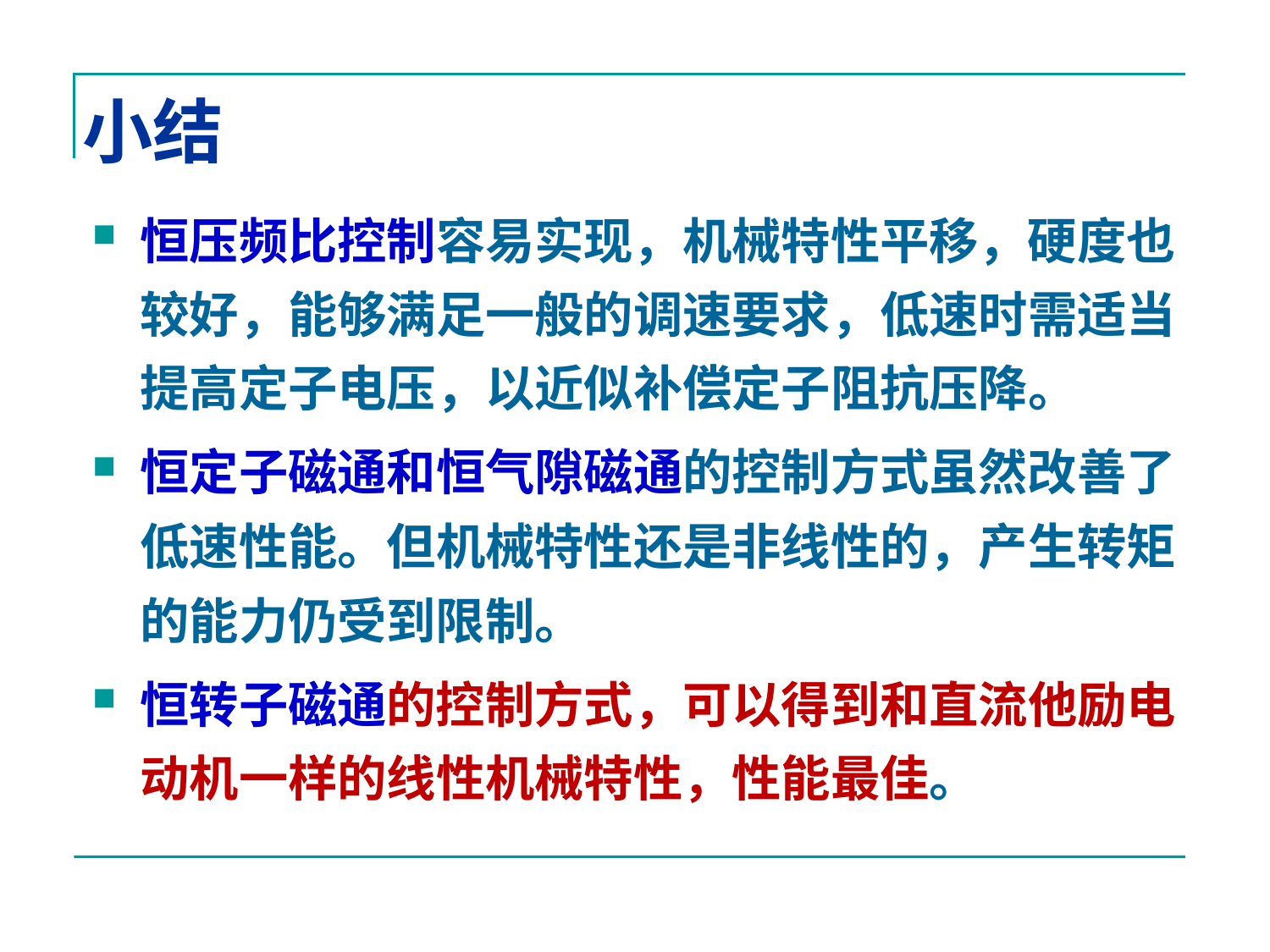

# 小结
恒压频比控制容易实现，机械特性平移，硬度也较好，能够满足一般的调速要求，低速时需适当提高定子电压，以近似补偿定子阻抗压降。
恒定子磁通和恒气隙磁通的控制方式虽然改善了低速性能。但机械特性还是非线性的，产生转矩的能力仍受到限制。
恒转子磁通的控制方式，可以得到和直流他励电动机一样的线性机械特性，性能最佳。